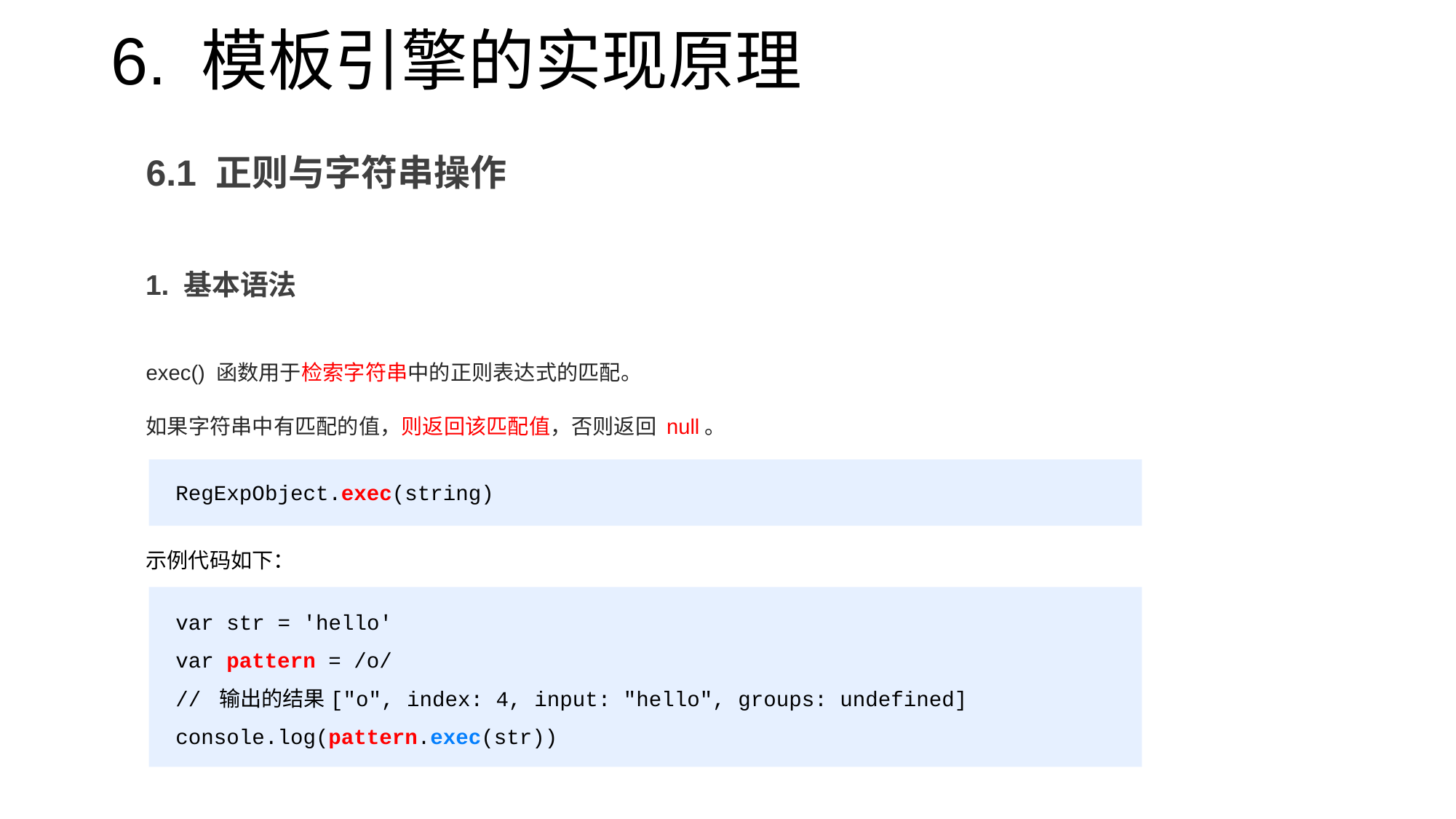

# 6. 模板引擎的实现原理
6.1 正则与字符串操作
1. 基本语法
exec() 函数用于检索字符串中的正则表达式的匹配。
如果字符串中有匹配的值，则返回该匹配值，否则返回 null。

RegExpObject.exec(string)
示例代码如下：

var str = 'hello'
var pattern = /o/
// 输出的结果["o", index: 4, input: "hello", groups: undefined]
console.log(pattern.exec(str))